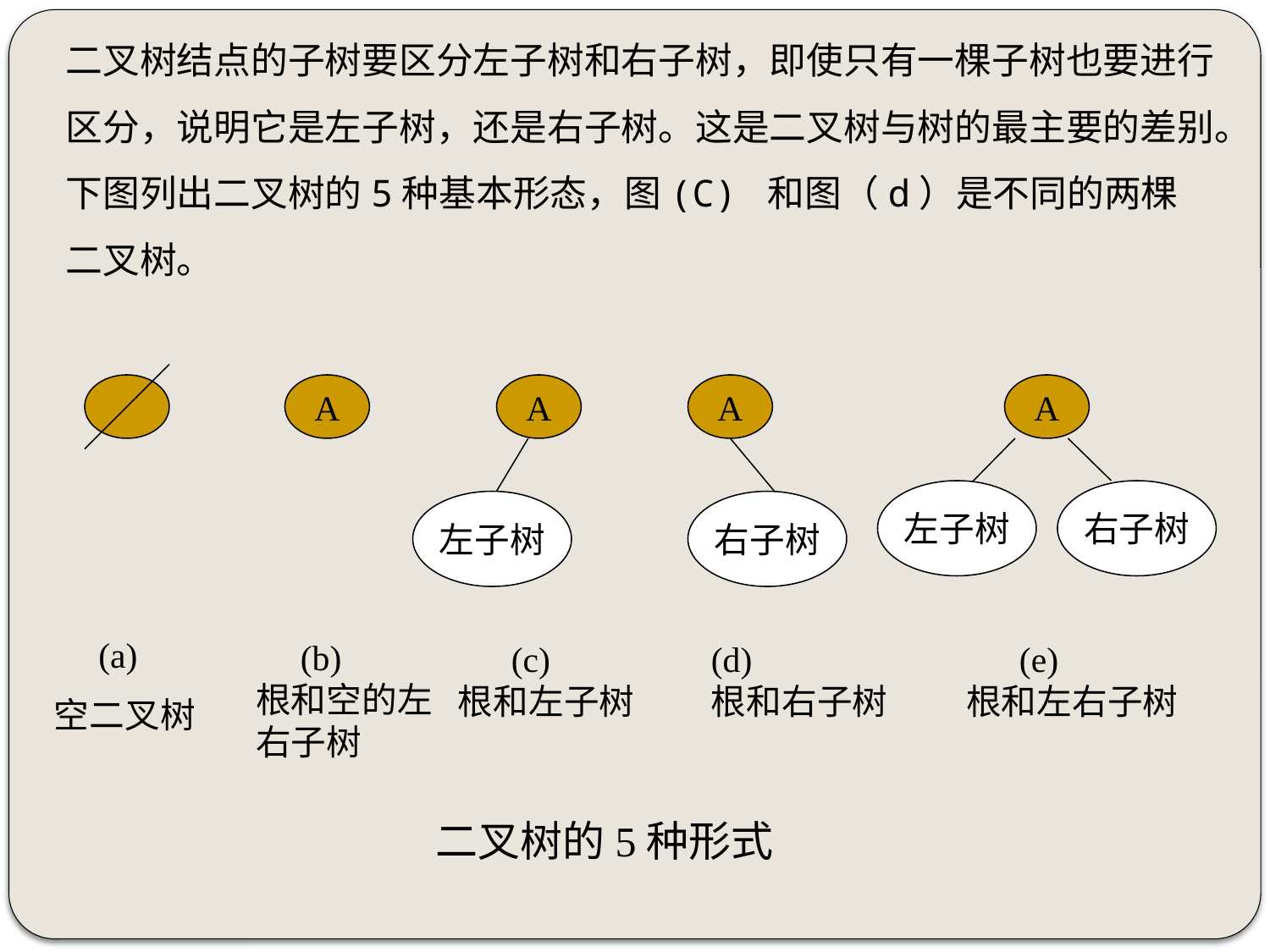

二叉树结点的子树要区分左子树和右子树，即使只有一棵子树也要进行区分，说明它是左子树，还是右子树。这是二叉树与树的最主要的差别。下图列出二叉树的5种基本形态，图(C) 和图（d）是不同的两棵二叉树。

A
A
A
A

左子树
右子树
左子树
右子树
     (a)
空二叉树
     (b)
根和空的左右子树
      (c)
根和左子树
(d)
根和右子树
      (e)
根和左右子树
二叉树的5种形式